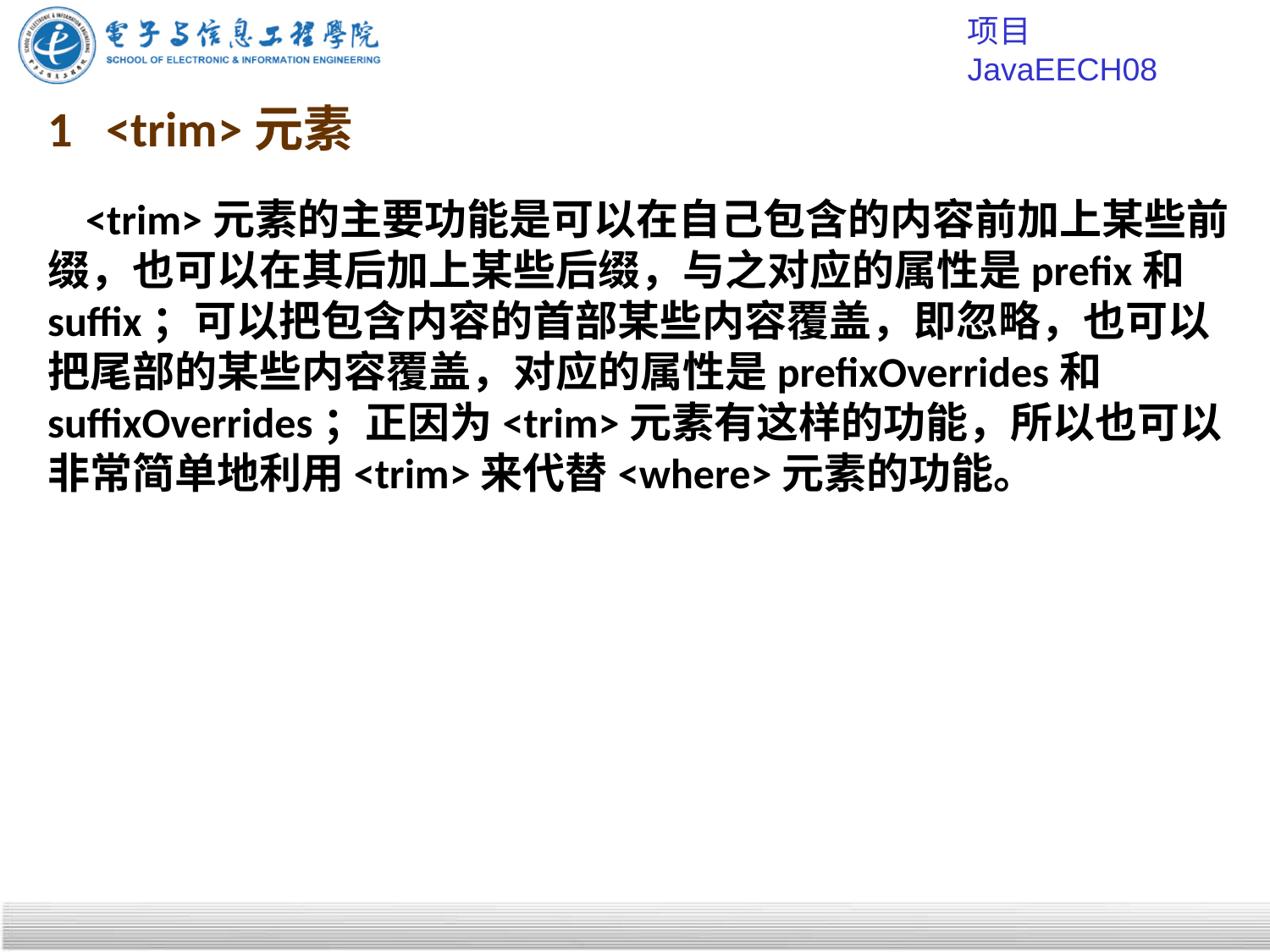

项目JavaEECH08
# 1   <trim>元素
    <trim>元素的主要功能是可以在自己包含的内容前加上某些前缀，也可以在其后加上某些后缀，与之对应的属性是prefix和suffix；可以把包含内容的首部某些内容覆盖，即忽略，也可以把尾部的某些内容覆盖，对应的属性是prefixOverrides和suffixOverrides；正因为<trim>元素有这样的功能，所以也可以非常简单地利用<trim>来代替<where>元素的功能。